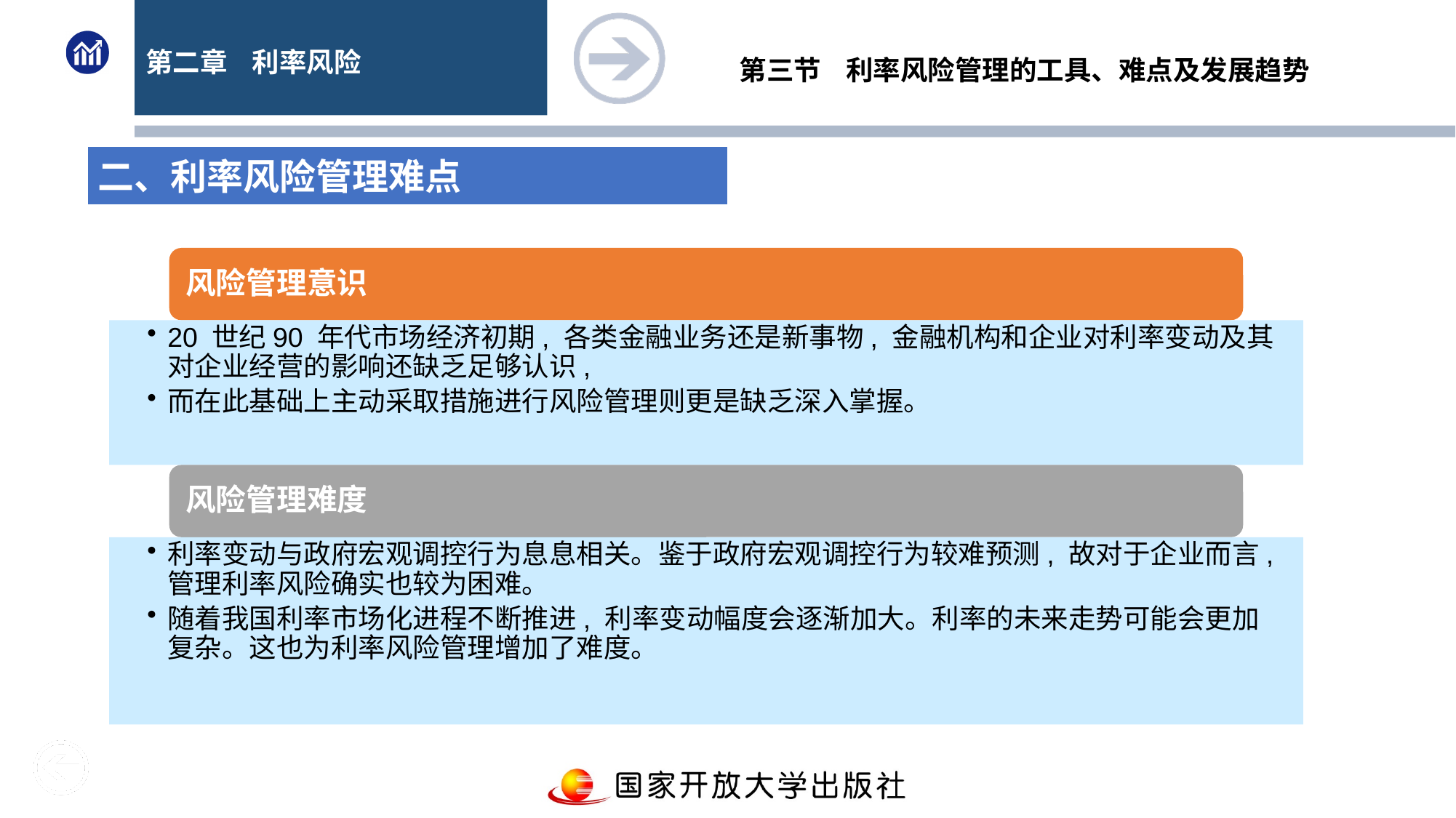

第三节    利率风险管理的工具、难点及发展趋势
第二章    利率风险
二、利率风险管理难点
风险管理意识
20 世纪90 年代市场经济初期, 各类金融业务还是新事物, 金融机构和企业对利率变动及其对企业经营的影响还缺乏足够认识,
而在此基础上主动采取措施进行风险管理则更是缺乏深入掌握。
风险管理难度
利率变动与政府宏观调控行为息息相关。鉴于政府宏观调控行为较难预测, 故对于企业而言, 管理利率风险确实也较为困难。
随着我国利率市场化进程不断推进, 利率变动幅度会逐渐加大。利率的未来走势可能会更加复杂。这也为利率风险管理增加了难度。